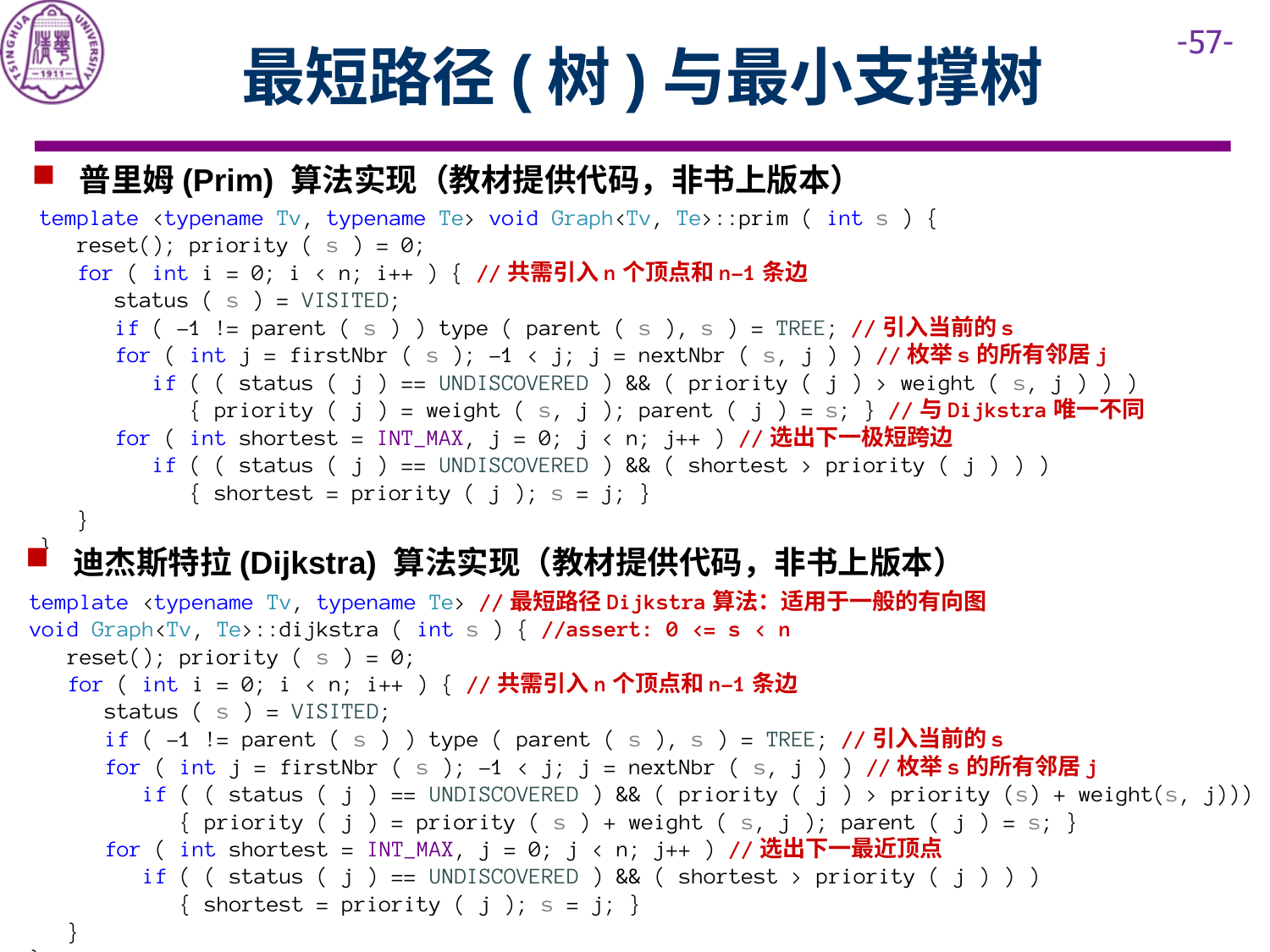

# 最短路径(树)与最小支撑树
普里姆(Prim) 算法实现（教材提供代码，非书上版本）
template <typename Tv, typename Te> void Graph<Tv, Te>::prim ( int s ) {
   reset(); priority ( s ) = 0;
   for ( int i = 0; i < n; i++ ) { //共需引入n个顶点和n-1条边
      status ( s ) = VISITED;
      if ( -1 != parent ( s ) ) type ( parent ( s ), s ) = TREE; //引入当前的s
      for ( int j = firstNbr ( s ); -1 < j; j = nextNbr ( s, j ) ) //枚举s的所有邻居j
         if ( ( status ( j ) == UNDISCOVERED ) && ( priority ( j ) > weight ( s, j ) ) )
            { priority ( j ) = weight ( s, j ); parent ( j ) = s; } //与Dijkstra唯一不同
      for ( int shortest = INT_MAX, j = 0; j < n; j++ ) //选出下一极短跨边
         if ( ( status ( j ) == UNDISCOVERED ) && ( shortest > priority ( j ) ) )
            { shortest = priority ( j ); s = j; }
   }
}
迪杰斯特拉(Dijkstra) 算法实现（教材提供代码，非书上版本）
template <typename Tv, typename Te> //最短路径Dijkstra算法：适用于一般的有向图
void Graph<Tv, Te>::dijkstra ( int s ) { //assert: 0 <= s < n
   reset(); priority ( s ) = 0;
   for ( int i = 0; i < n; i++ ) { //共需引入n个顶点和n-1条边
      status ( s ) = VISITED;
      if ( -1 != parent ( s ) ) type ( parent ( s ), s ) = TREE; //引入当前的s
      for ( int j = firstNbr ( s ); -1 < j; j = nextNbr ( s, j ) ) //枚举s的所有邻居j
         if ( ( status ( j ) == UNDISCOVERED ) && ( priority ( j ) > priority (s) + weight(s, j)))
            { priority ( j ) = priority ( s ) + weight ( s, j ); parent ( j ) = s; }
      for ( int shortest = INT_MAX, j = 0; j < n; j++ ) //选出下一最近顶点
         if ( ( status ( j ) == UNDISCOVERED ) && ( shortest > priority ( j ) ) )
            { shortest = priority ( j ); s = j; }
   }
}